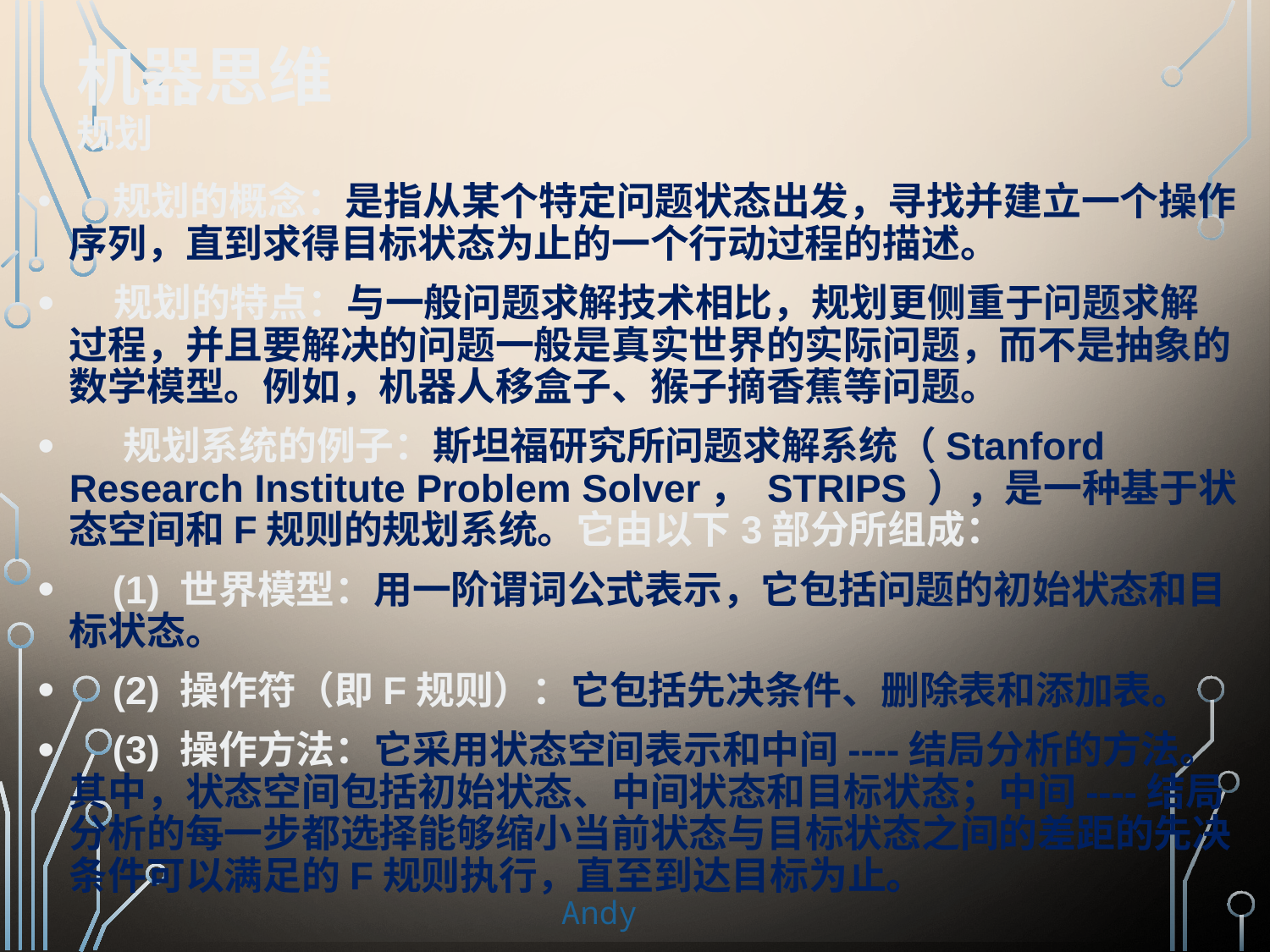

# 机器思维 规划
     规划的概念：是指从某个特定问题状态出发，寻找并建立一个操作序列，直到求得目标状态为止的一个行动过程的描述。
    规划的特点：与一般问题求解技术相比，规划更侧重于问题求解过程，并且要解决的问题一般是真实世界的实际问题，而不是抽象的数学模型。例如，机器人移盒子、猴子摘香蕉等问题。
     规划系统的例子：斯坦福研究所问题求解系统（Stanford Research Institute Problem Solver， STRIPS ），是一种基于状态空间和F规则的规划系统。它由以下3部分所组成：
    (1) 世界模型：用一阶谓词公式表示，它包括问题的初始状态和目标状态。
    (2) 操作符（即F规则）：它包括先决条件、删除表和添加表。
    (3) 操作方法：它采用状态空间表示和中间----结局分析的方法。其中，状态空间包括初始状态、中间状态和目标状态；中间----结局分析的每一步都选择能够缩小当前状态与目标状态之间的差距的先决条件可以满足的F规则执行，直至到达目标为止。
19